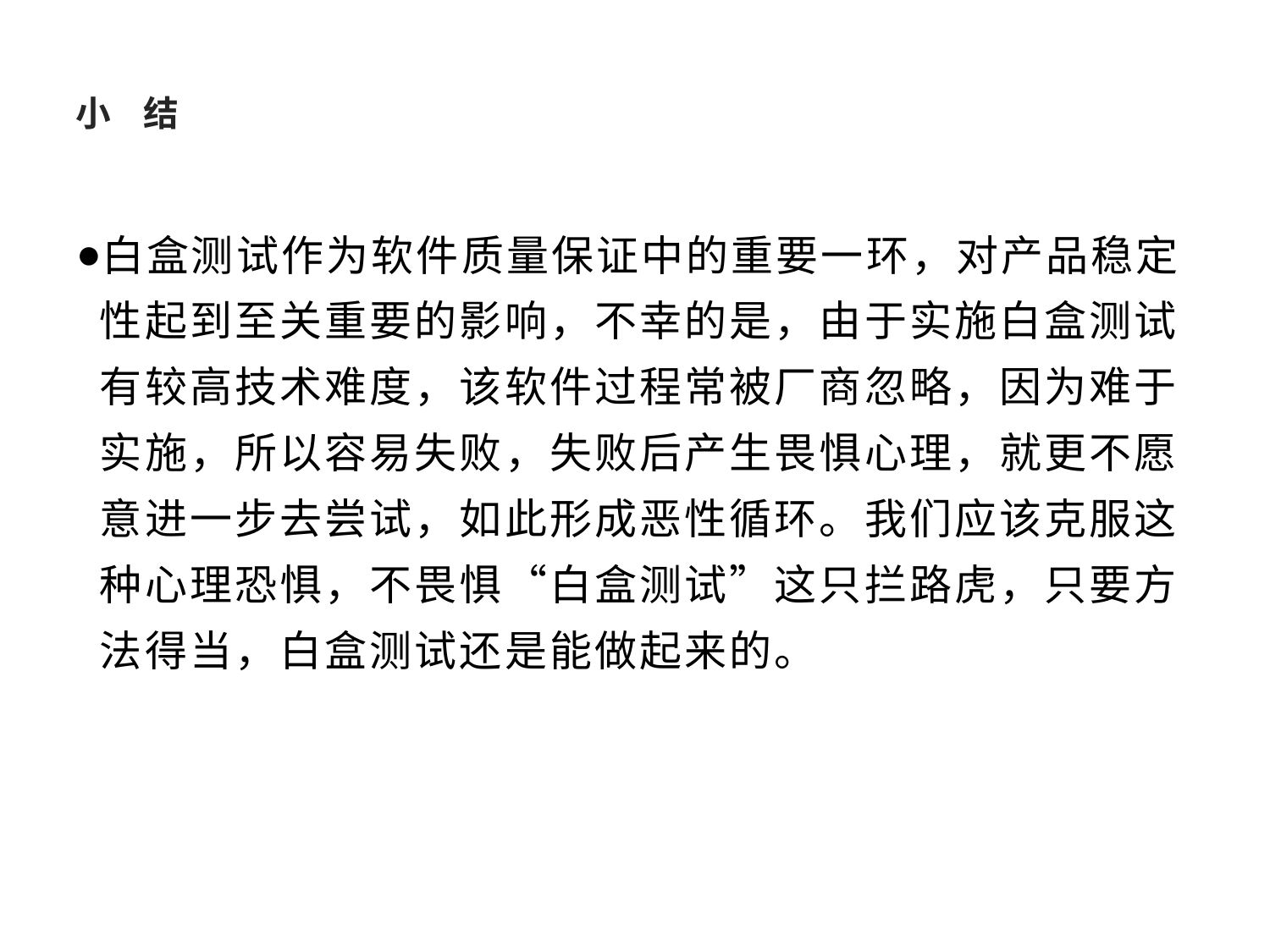

# 小  结
白盒测试作为软件质量保证中的重要一环，对产品稳定性起到至关重要的影响，不幸的是，由于实施白盒测试有较高技术难度，该软件过程常被厂商忽略，因为难于实施，所以容易失败，失败后产生畏惧心理，就更不愿意进一步去尝试，如此形成恶性循环。我们应该克服这种心理恐惧，不畏惧“白盒测试”这只拦路虎，只要方法得当，白盒测试还是能做起来的。